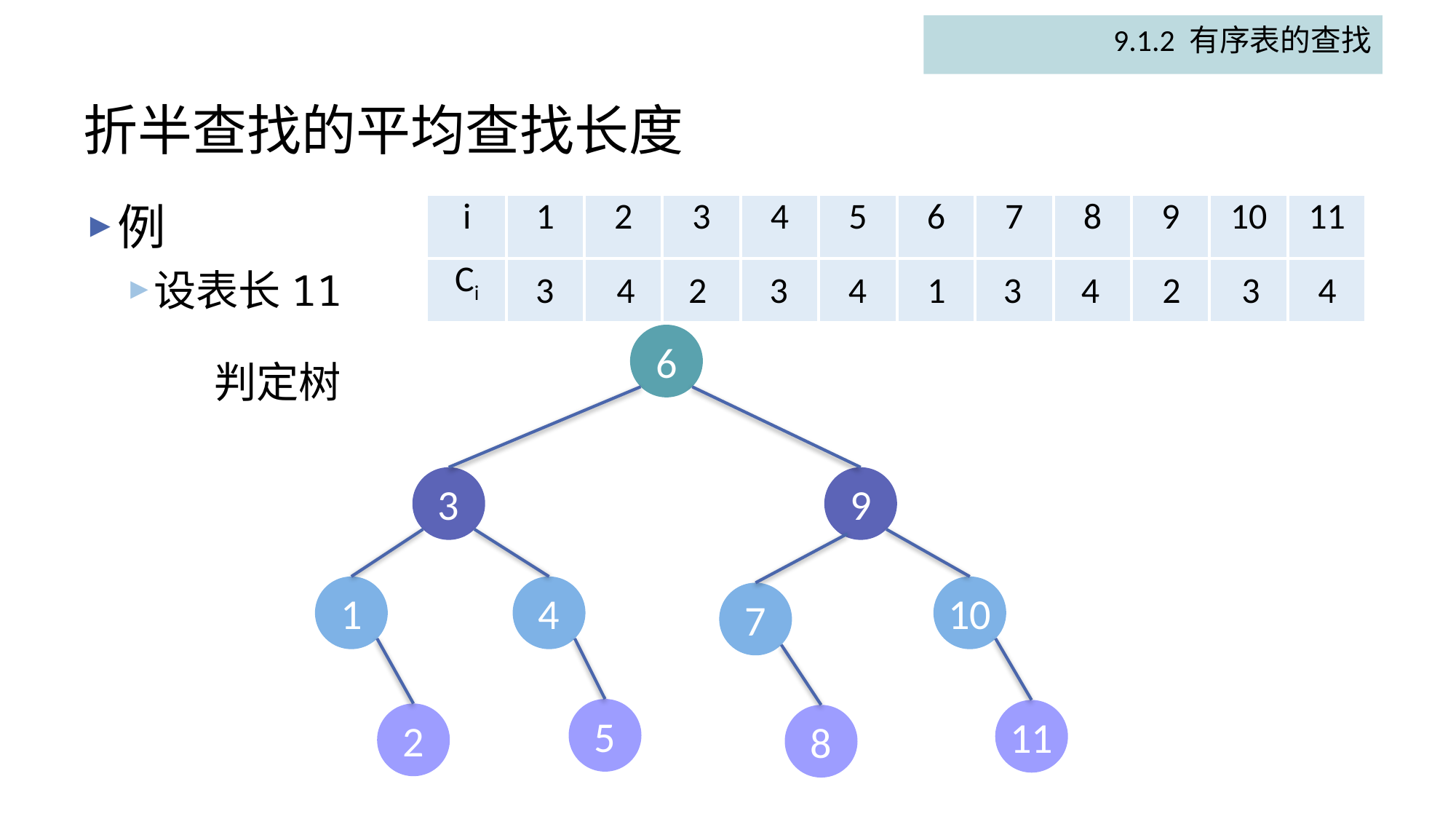

9.1.2 有序表的查找
# 折半查找的平均查找长度
例
设表长11
| i | 1 | 2 | 3 | 4 | 5 | 6 | 7 | 8 | 9 | 10 | 11 |
| --- | --- | --- | --- | --- | --- | --- | --- | --- | --- | --- | --- |
| Ci |  |  |  |  |  |  |  |  |  |  |  |
3
4
2
3
4
1
3
4
2
3
4
6
判定树
3
9
1
4
10
7
5
11
2
8